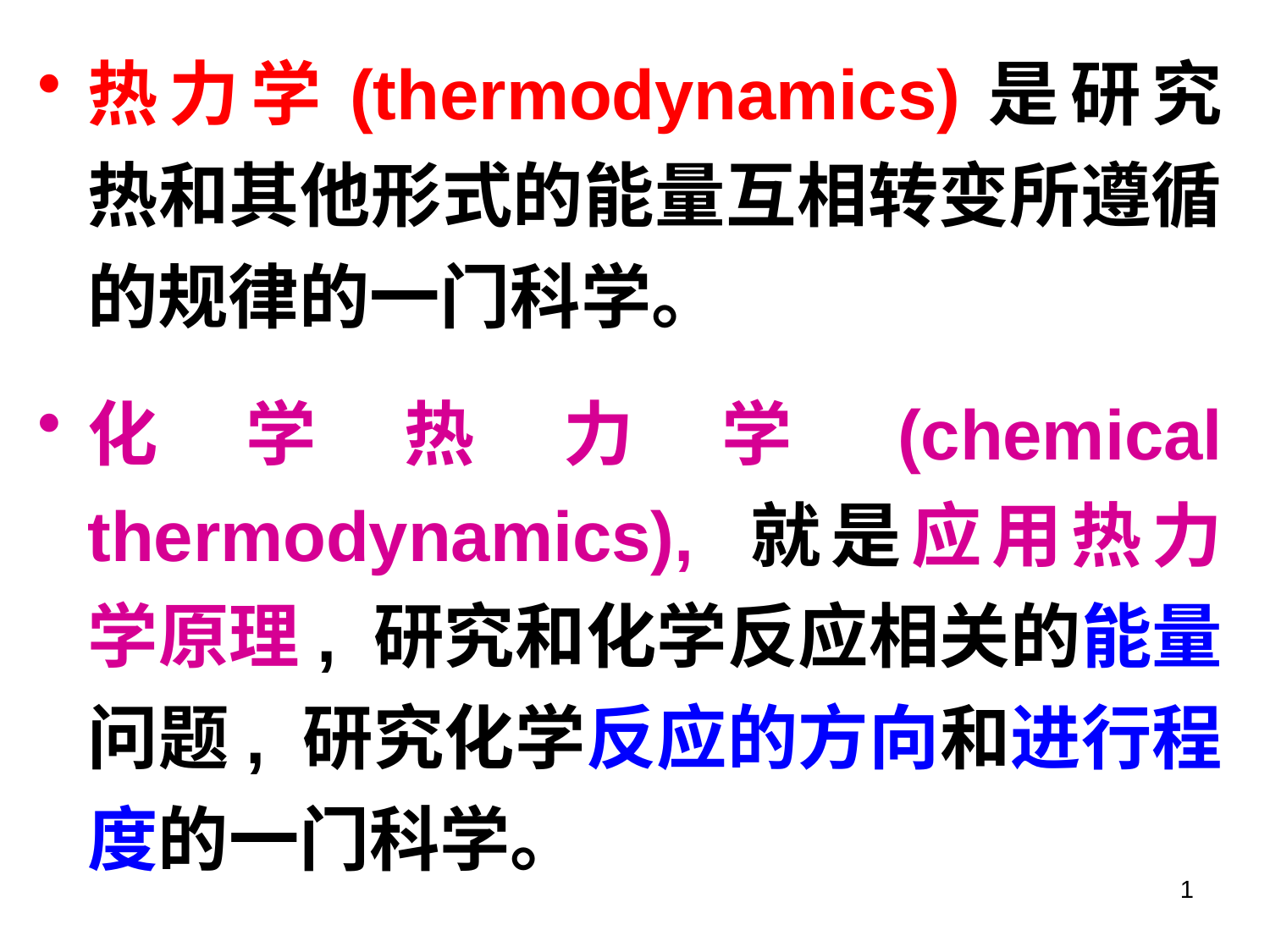

热力学(thermodynamics)是研究热和其他形式的能量互相转变所遵循的规律的一门科学。
化学热力学(chemical thermodynamics), 就是应用热力学原理, 研究和化学反应相关的能量问题, 研究化学反应的方向和进行程度的一门科学。
1